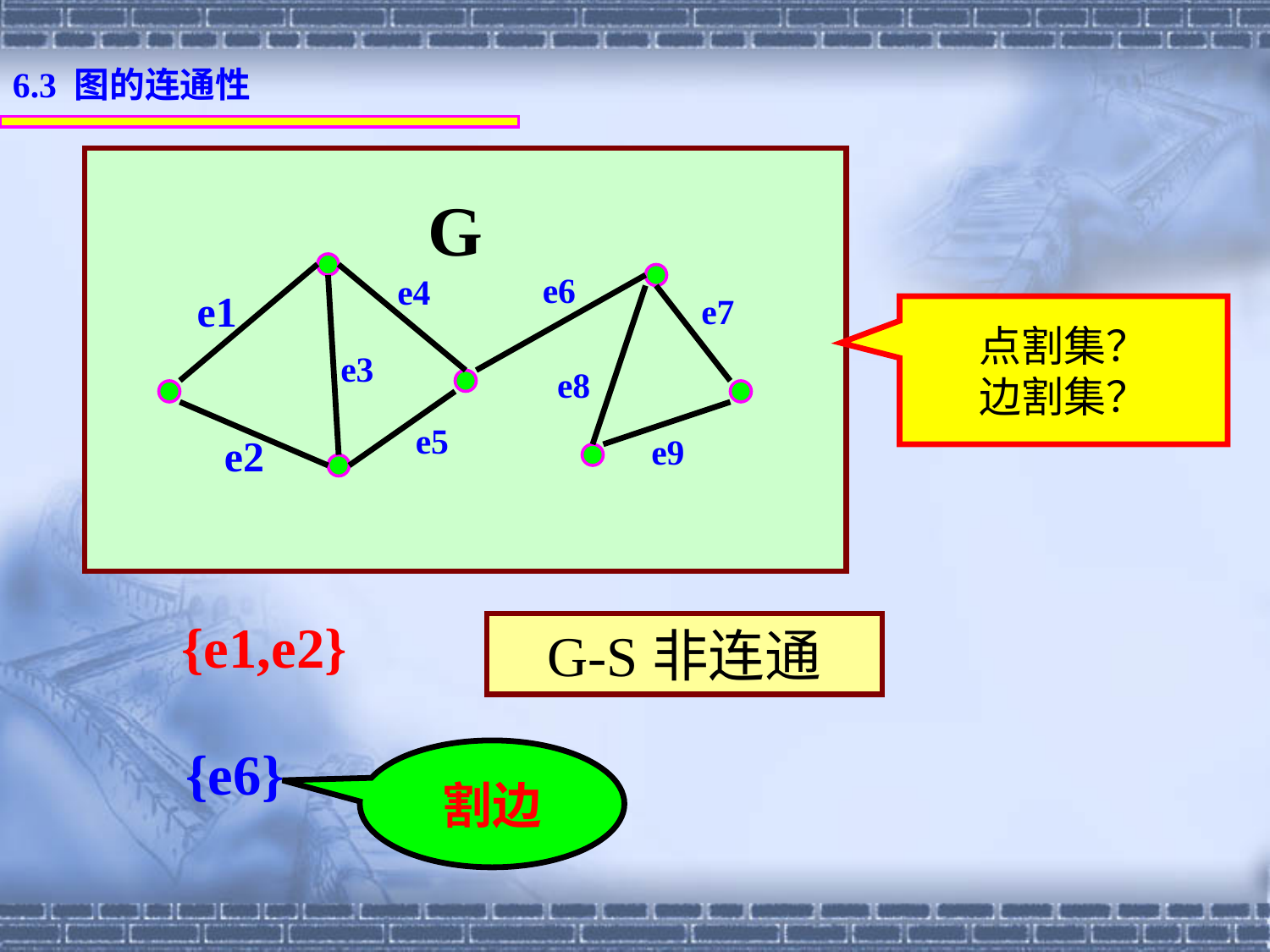

6.3 图的连通性

G

e6
e4

e1
e7

点割集？
边割集？
e3
e8

e5
e2
e9

{e1,e2}
G-S非连通
{e6}
割边